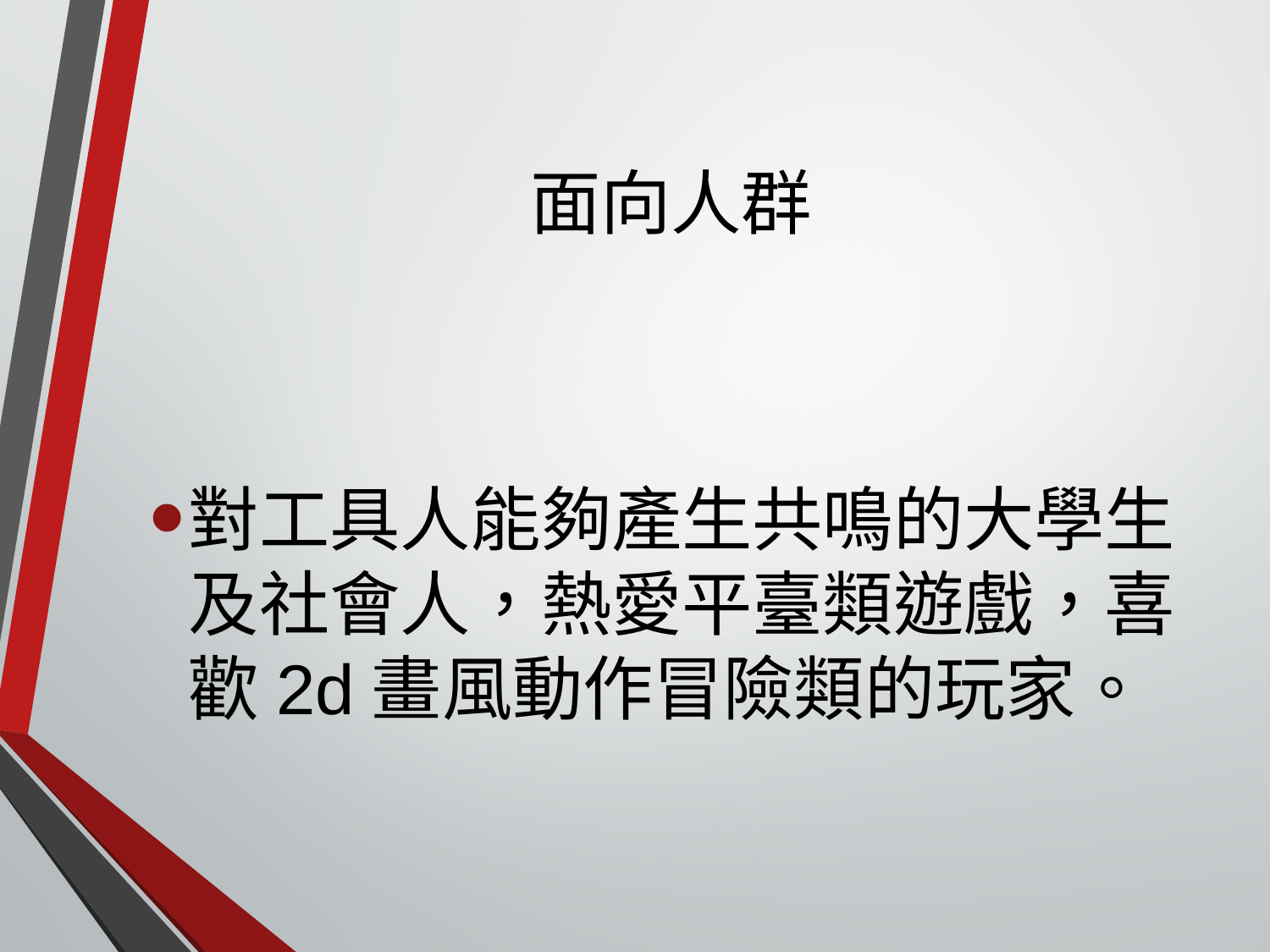

# 面向人群
對工具人能夠產生共鳴的大學生及社會人，熱愛平臺類遊戲，喜歡2d畫風動作冒險類的玩家。